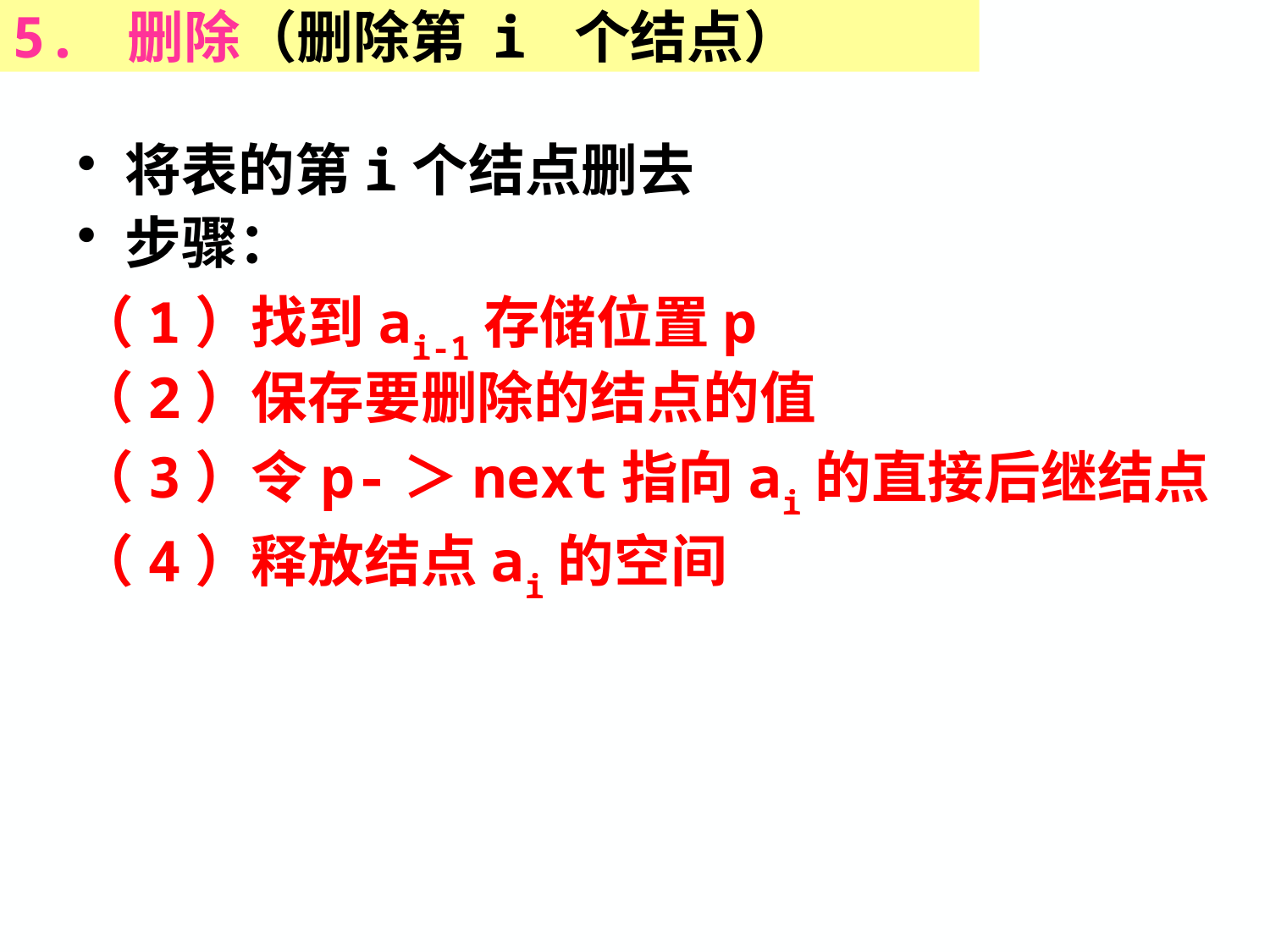

5. 删除（删除第 i 个结点）
将表的第i个结点删去
步骤：
（1）找到ai-1存储位置p
（2）保存要删除的结点的值
（3）令p-＞next指向ai的直接后继结点
（4）释放结点ai的空间